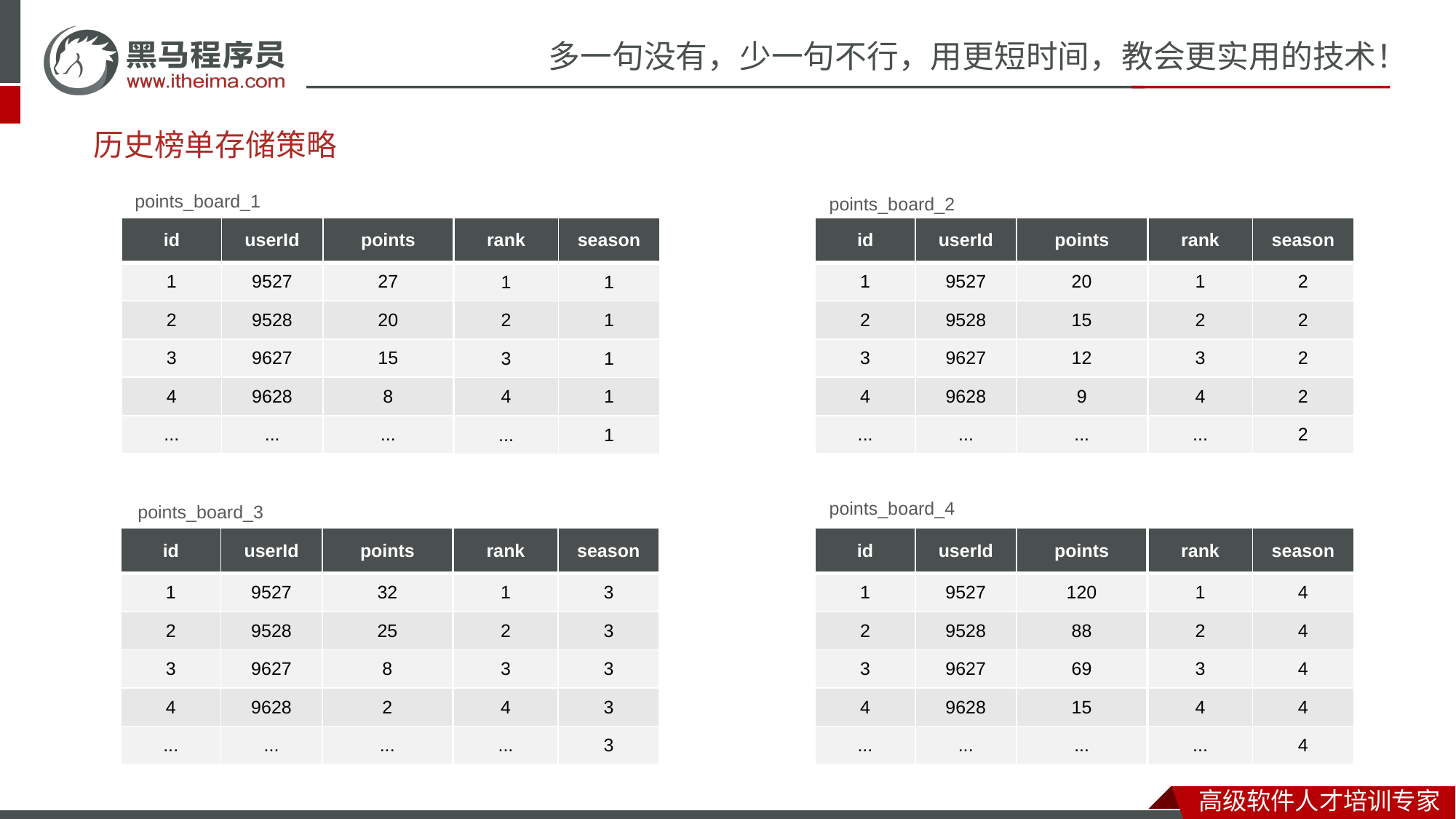

历史榜单存储策略
points_board_1
points_board_2
| id | userId | points |
| --- | --- | --- |
| 1 | 9527 | 27 |
| 2 | 9528 | 20 |
| 3 | 9627 | 15 |
| 4 | 9628 | 8 |
| ... | ... | ... |
| id | userId | points |
| --- | --- | --- |
| 1 | 9527 | 20 |
| 2 | 9528 | 15 |
| 3 | 9627 | 12 |
| 4 | 9628 | 9 |
| ... | ... | ... |
| rank | season |
| --- | --- |
| 1 | 2 |
| 2 | 2 |
| 3 | 2 |
| 4 | 2 |
| ... | 2 |
| rank | season |
| --- | --- |
| 1 | 1 |
| 2 | 1 |
| 3 | 1 |
| 4 | 1 |
| ... | 1 |
points_board_4
points_board_3
| rank | season |
| --- | --- |
| 1 | 4 |
| 2 | 4 |
| 3 | 4 |
| 4 | 4 |
| ... | 4 |
| id | userId | points |
| --- | --- | --- |
| 1 | 9527 | 32 |
| 2 | 9528 | 25 |
| 3 | 9627 | 8 |
| 4 | 9628 | 2 |
| ... | ... | ... |
| rank | season |
| --- | --- |
| 1 | 3 |
| 2 | 3 |
| 3 | 3 |
| 4 | 3 |
| ... | 3 |
| id | userId | points |
| --- | --- | --- |
| 1 | 9527 | 120 |
| 2 | 9528 | 88 |
| 3 | 9627 | 69 |
| 4 | 9628 | 15 |
| ... | ... | ... |